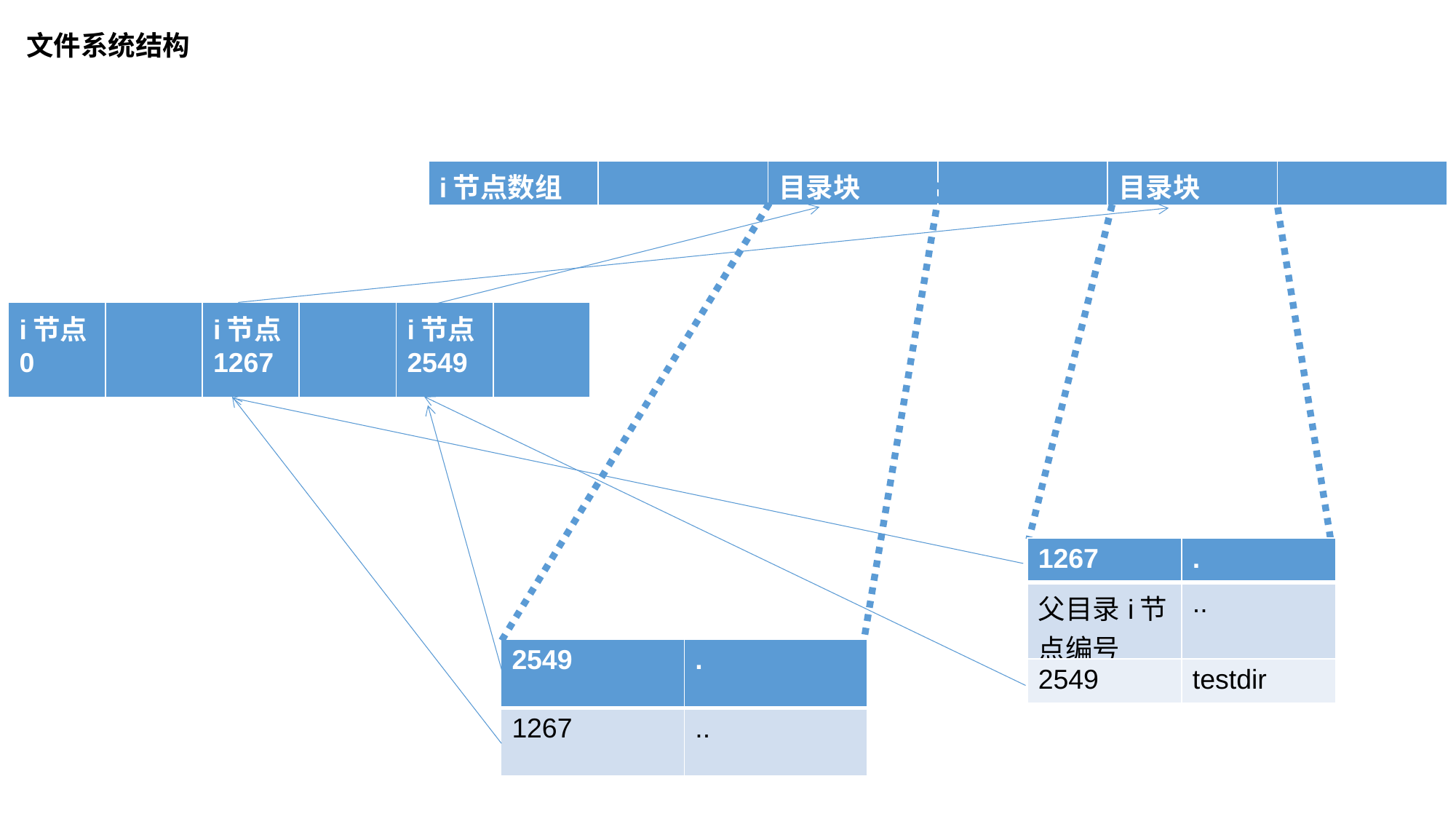

文件系统结构
| i节点数组 |  | 目录块 |  | 目录块 |  |
| --- | --- | --- | --- | --- | --- |
| i节点0 |  | i节点1267 |  | i节点2549 |  |
| --- | --- | --- | --- | --- | --- |
| 1267 | . |
| --- | --- |
| 父目录i节点编号 | .. |
| 2549 | testdir |
| 2549 | . |
| --- | --- |
| 1267 | .. |